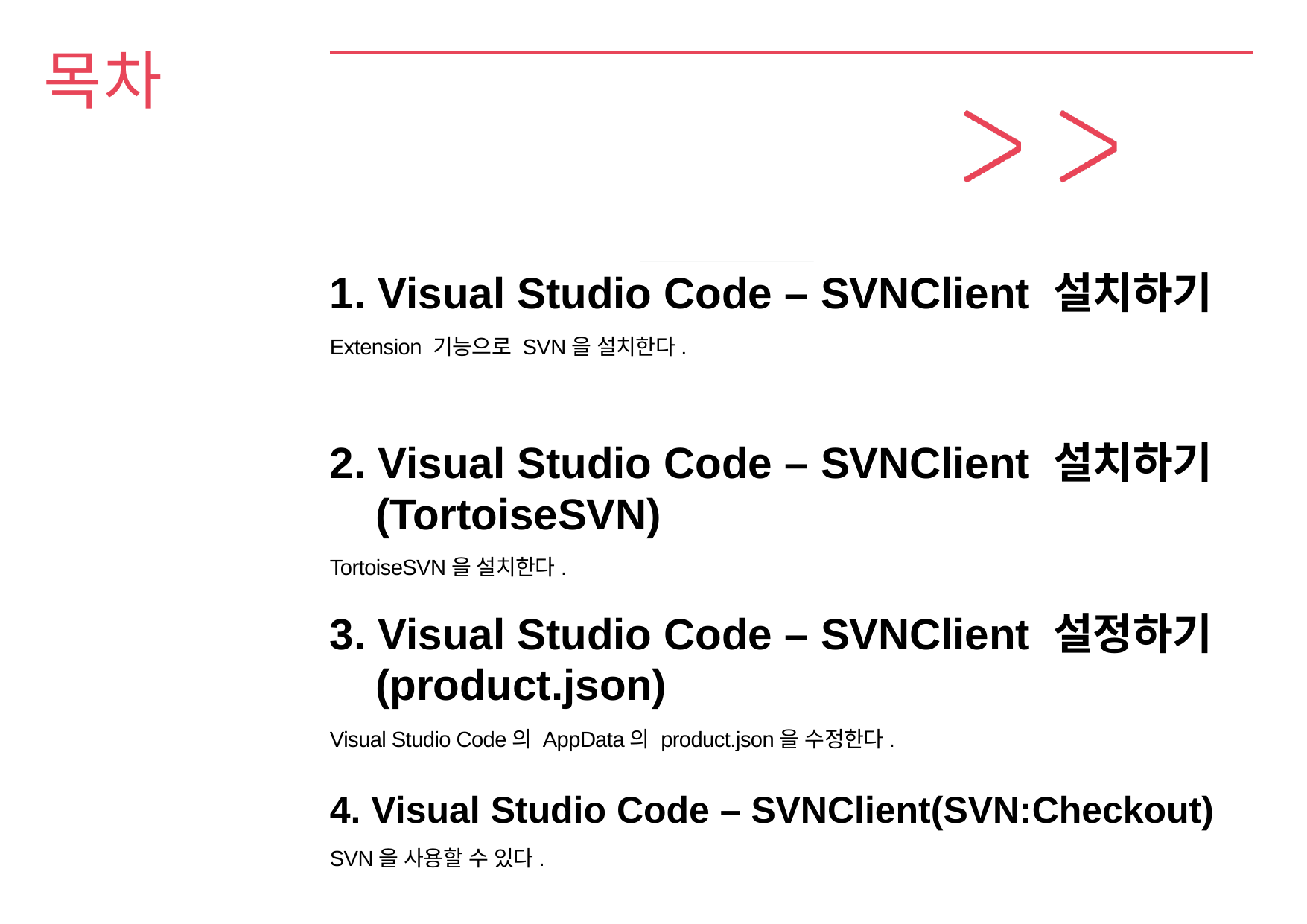

# 목차
1. Visual Studio Code – SVNClient 설치하기
Extension 기능으로 SVN을 설치한다.
2. Visual Studio Code – SVNClient 설치하기(TortoiseSVN)
TortoiseSVN을 설치한다.
3. Visual Studio Code – SVNClient 설정하기(product.json)
Visual Studio Code의 AppData의 product.json을 수정한다.
4. Visual Studio Code – SVNClient(SVN:Checkout)
SVN을 사용할 수 있다.